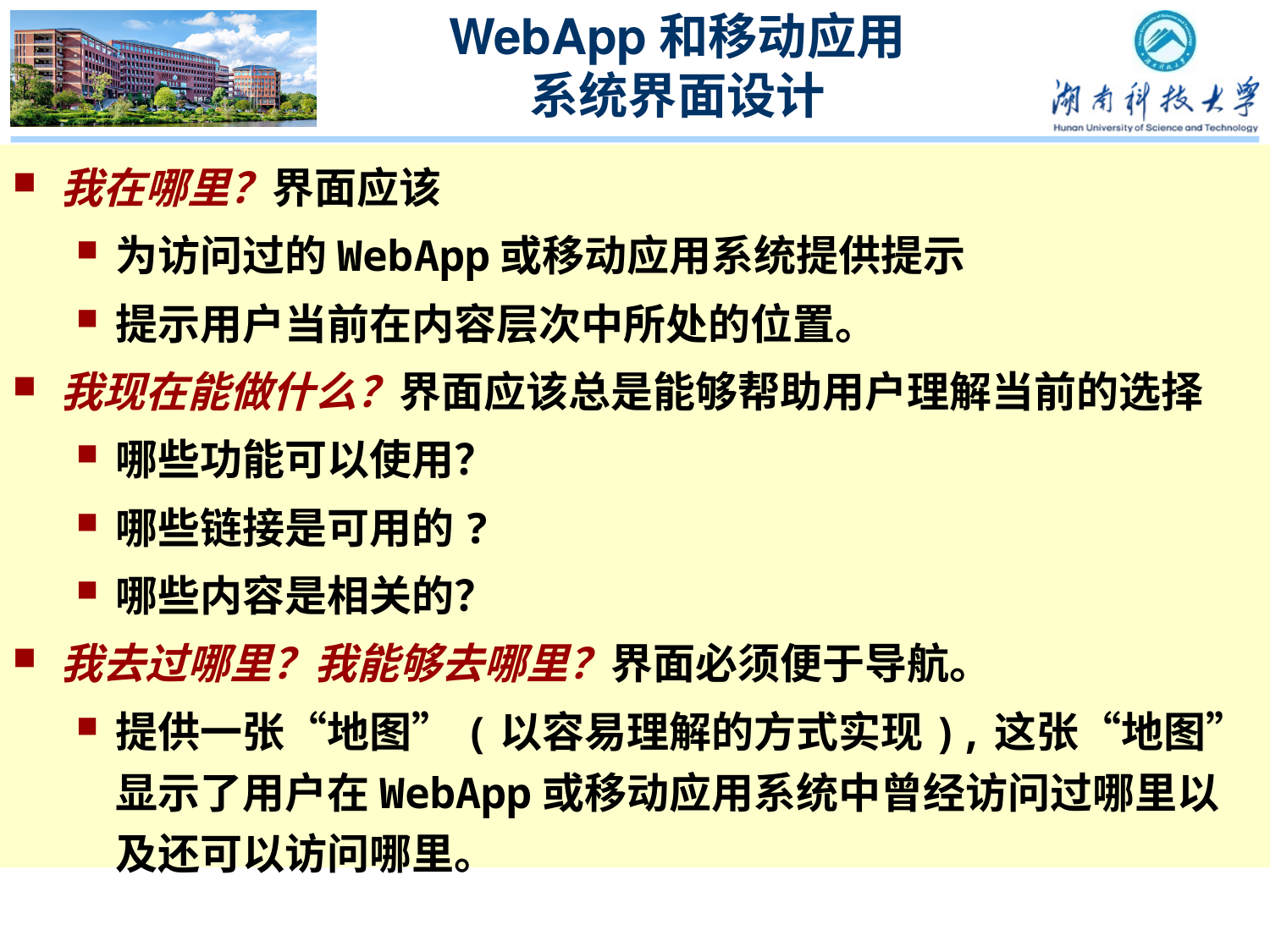

# WebApp和移动应用 系统界面设计
我在哪里？界面应该
为访问过的WebApp或移动应用系统提供提示
提示用户当前在内容层次中所处的位置。
我现在能做什么？界面应该总是能够帮助用户理解当前的选择
哪些功能可以使用？
哪些链接是可用的?
哪些内容是相关的？
我去过哪里？我能够去哪里？界面必须便于导航。
提供一张“地图”(以容易理解的方式实现),这张“地图”显示了用户在WebApp或移动应用系统中曾经访问过哪里以及还可以访问哪里。
20